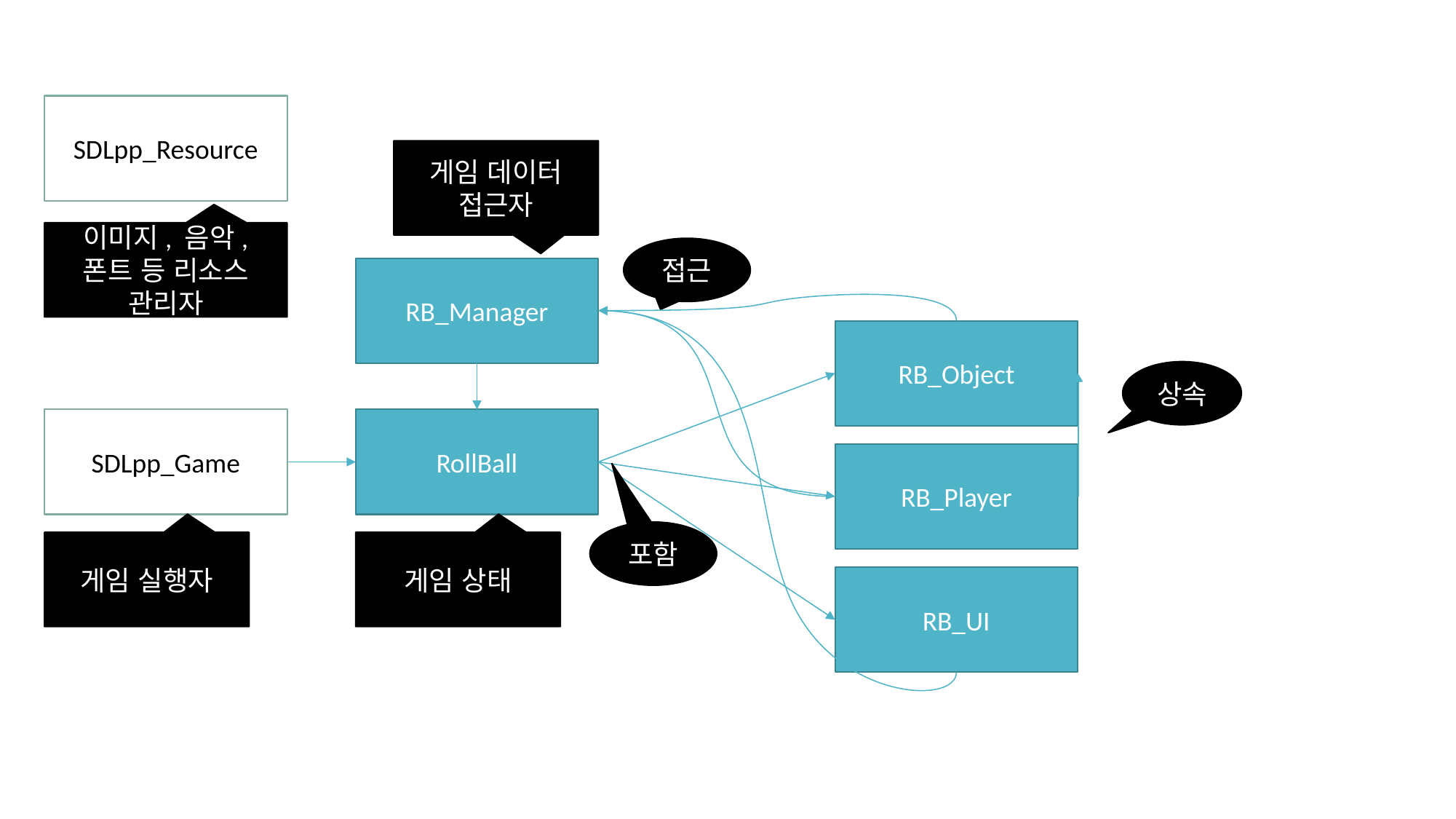

SDLpp_Resource
게임 데이터 접근자
이미지, 음악, 폰트 등 리소스 관리자
접근
RB_Manager
RB_Object
상속
RollBall
SDLpp_Game
RB_Player
포함
게임 실행자
게임 상태
RB_UI